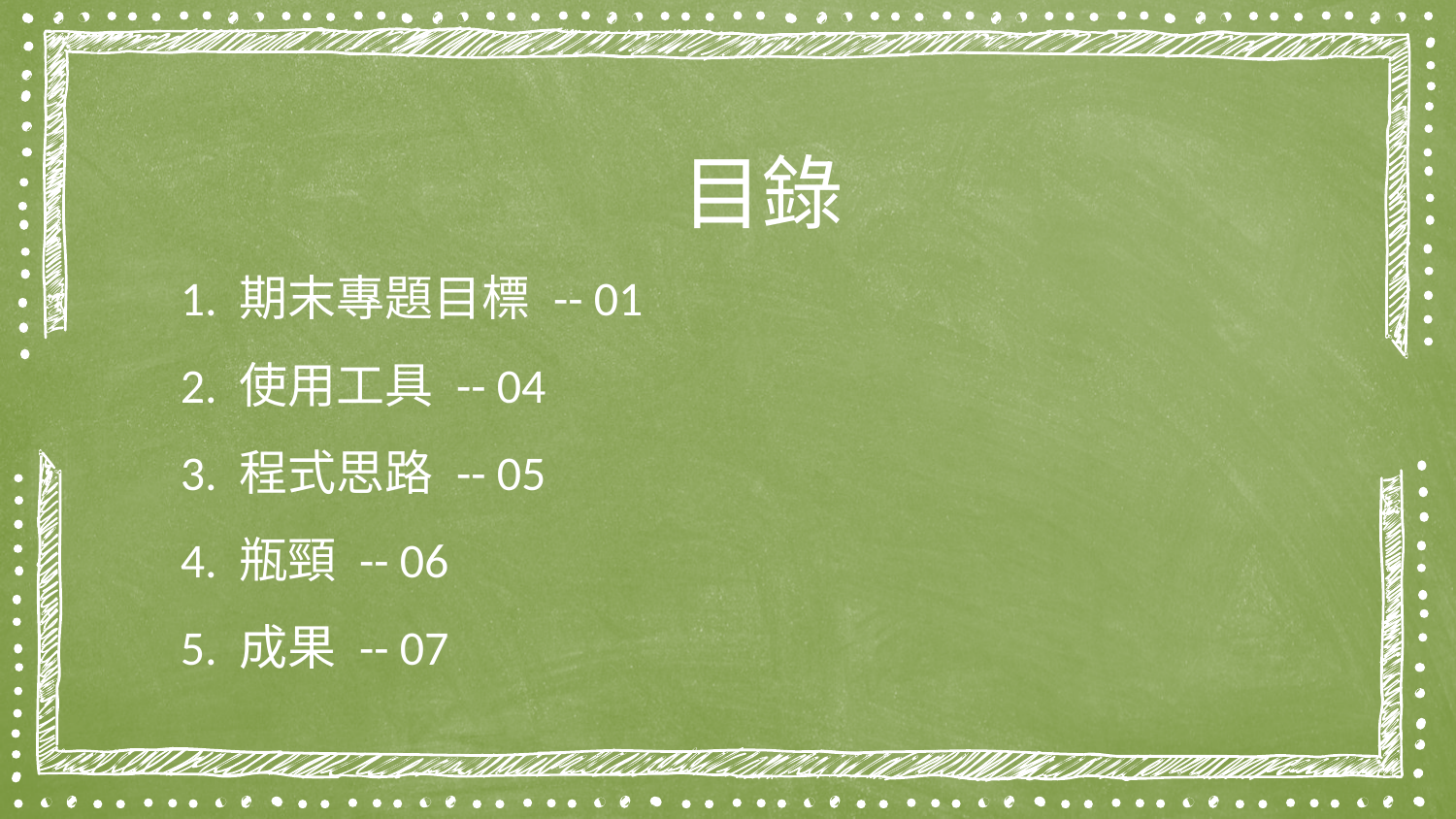

目錄
1. 期末專題目標 -- 01
2. 使用工具 -- 04
3. 程式思路 -- 05
4. 瓶頸 -- 06
5. 成果 -- 07